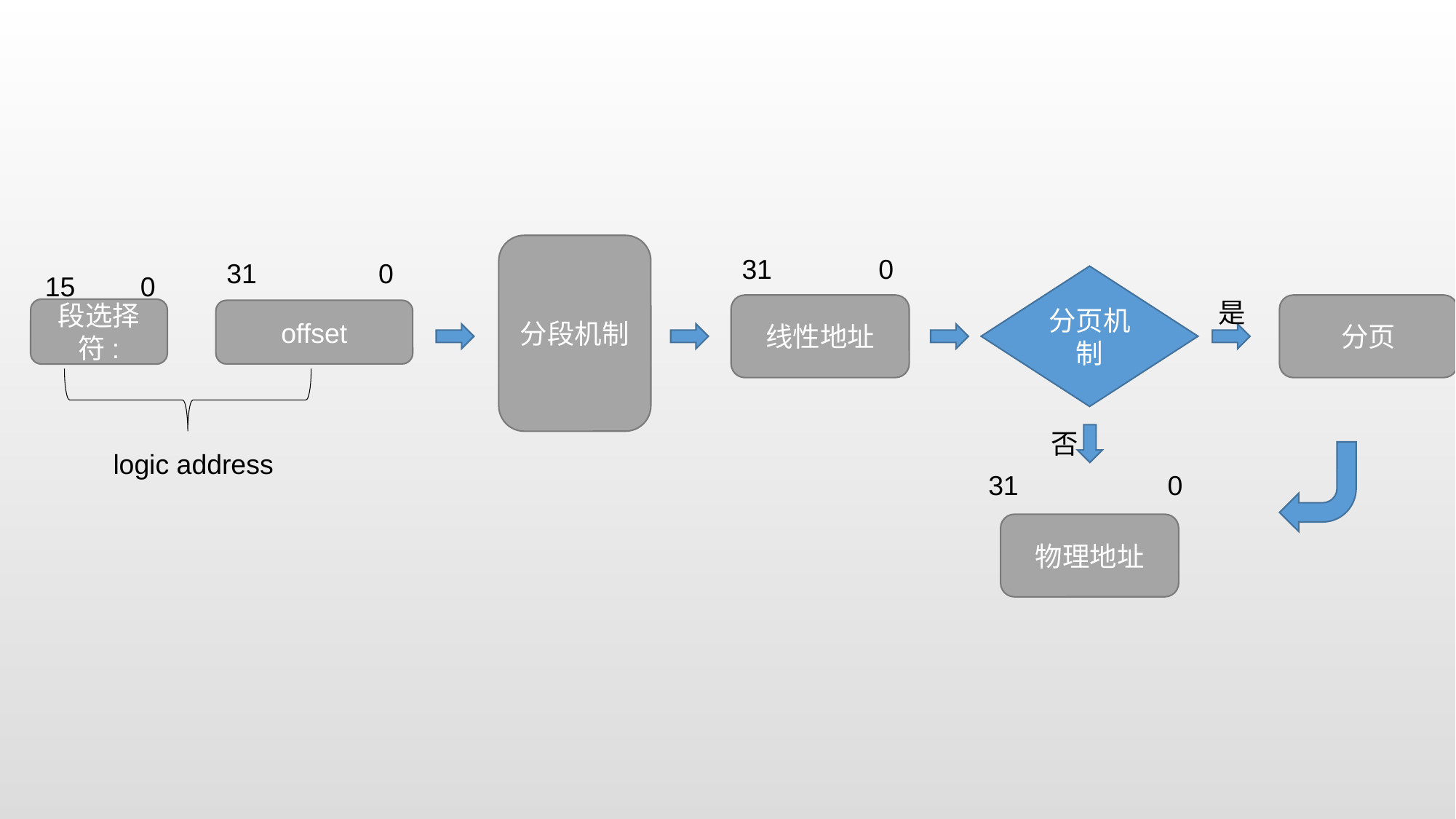

分段机制
31
0
31
0
15

0
分页机制

是
线性地址
分页
段选择符:
offset

否

logic address

31
0
物理地址